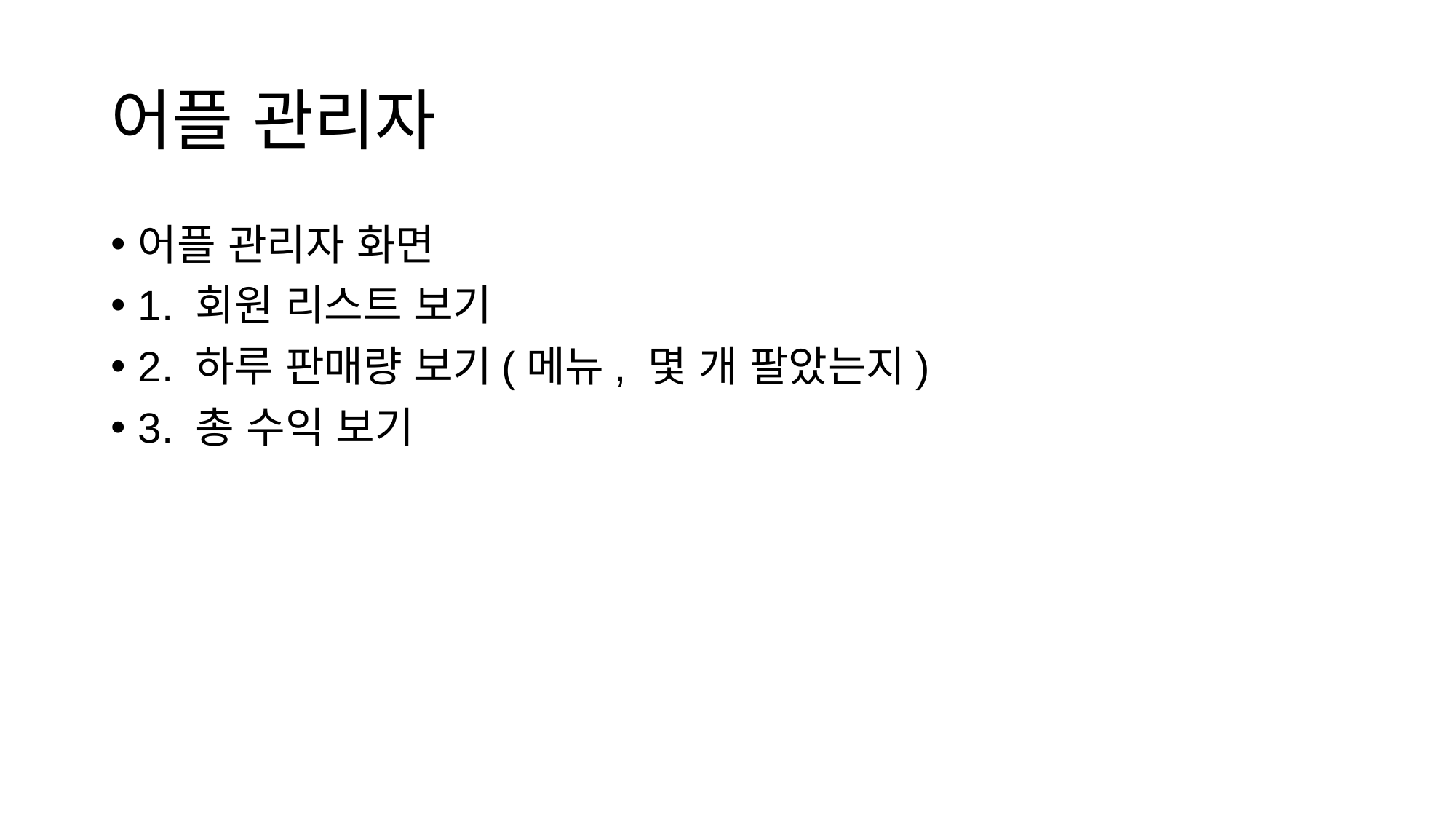

# 어플 관리자
어플 관리자 화면
1. 회원 리스트 보기
2. 하루 판매량 보기(메뉴, 몇 개 팔았는지)
3. 총 수익 보기